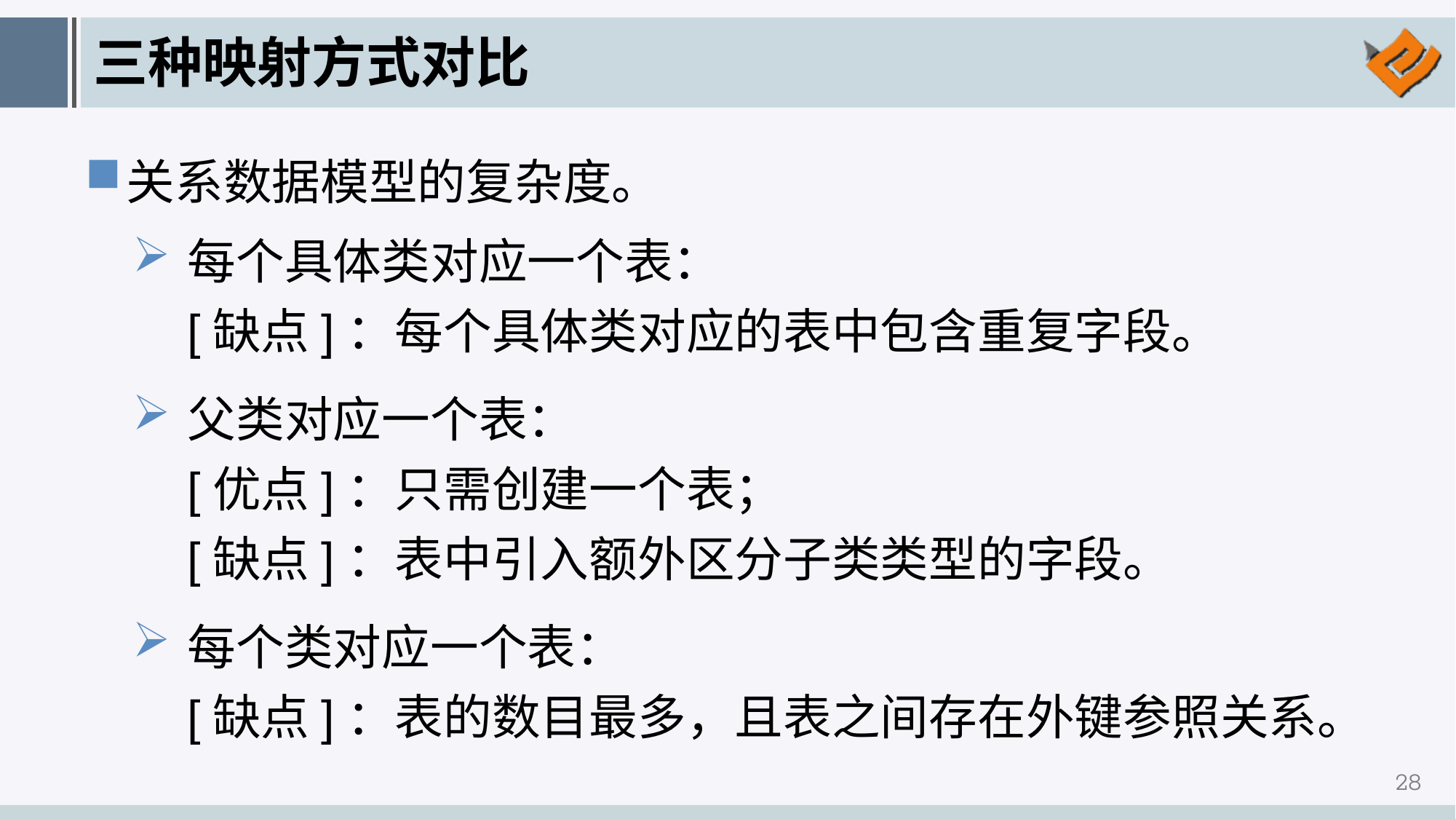

# 三种映射方式对比
关系数据模型的复杂度。
每个具体类对应一个表：
[缺点]：每个具体类对应的表中包含重复字段。
父类对应一个表：
[优点]：只需创建一个表；
[缺点]：表中引入额外区分子类类型的字段。
每个类对应一个表：
[缺点]：表的数目最多，且表之间存在外键参照关系。